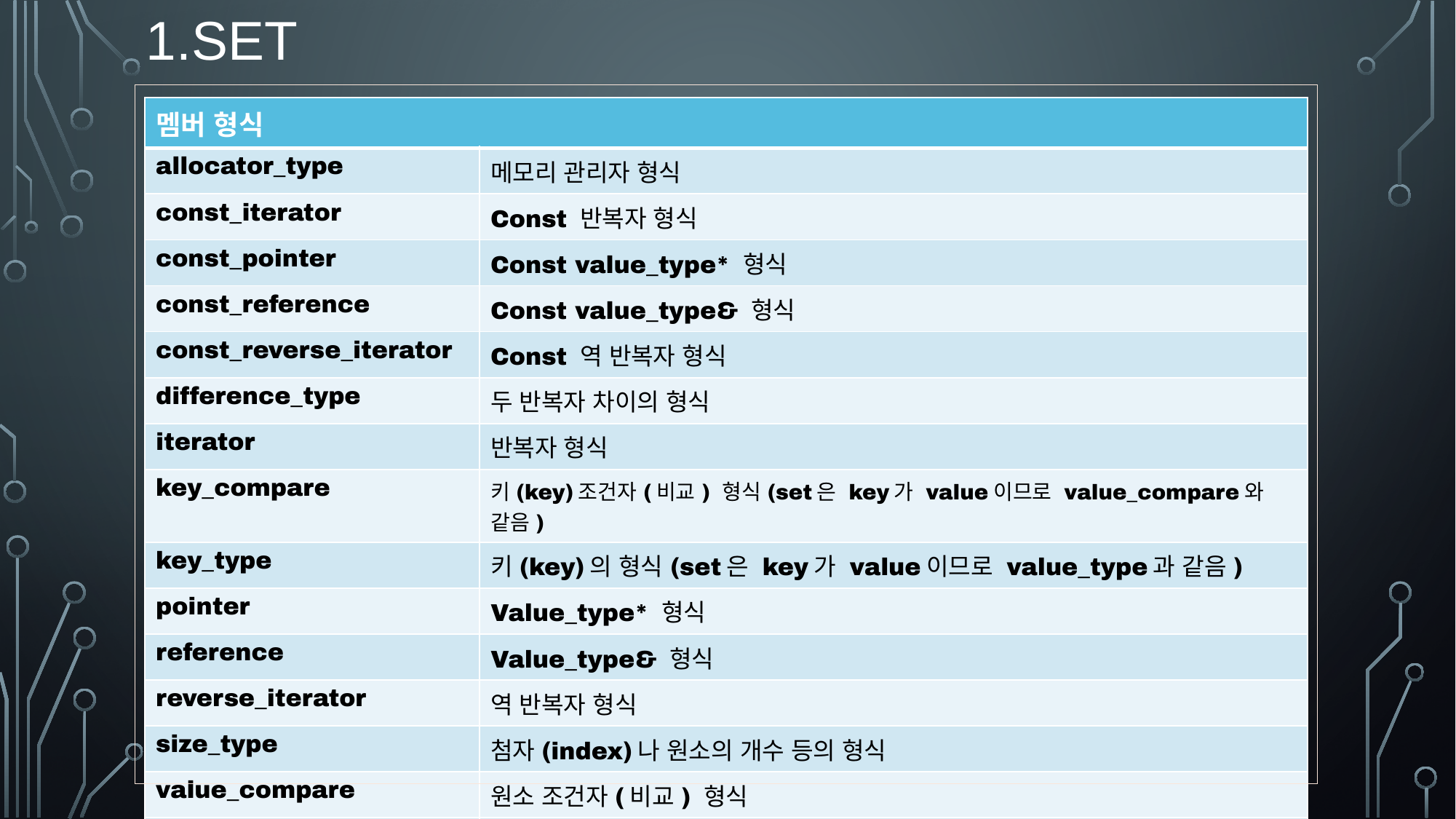

# 1.set

| 멤버 형식 |  |
| --- | --- |
| allocator\_type | 메모리 관리자 형식 |
| const\_iterator | Const 반복자 형식 |
| const\_pointer | Const value\_type\* 형식 |
| const\_reference | Const value\_type& 형식 |
| const\_reverse\_iterator | Const 역 반복자 형식 |
| difference\_type | 두 반복자 차이의 형식 |
| iterator | 반복자 형식 |
| key\_compare | 키(key)조건자(비교) 형식(set은 key가 value이므로 value\_compare와 같음) |
| key\_type | 키(key)의 형식(set은 key가 value이므로 value\_type과 같음) |
| pointer | Value\_type\* 형식 |
| reference | Value\_type& 형식 |
| reverse\_iterator | 역 반복자 형식 |
| size\_type | 첨자(index)나 원소의 개수 등의 형식 |
| value\_compare | 원소 조건자(비교) 형식 |
| value\_type | 원소의 형식 |